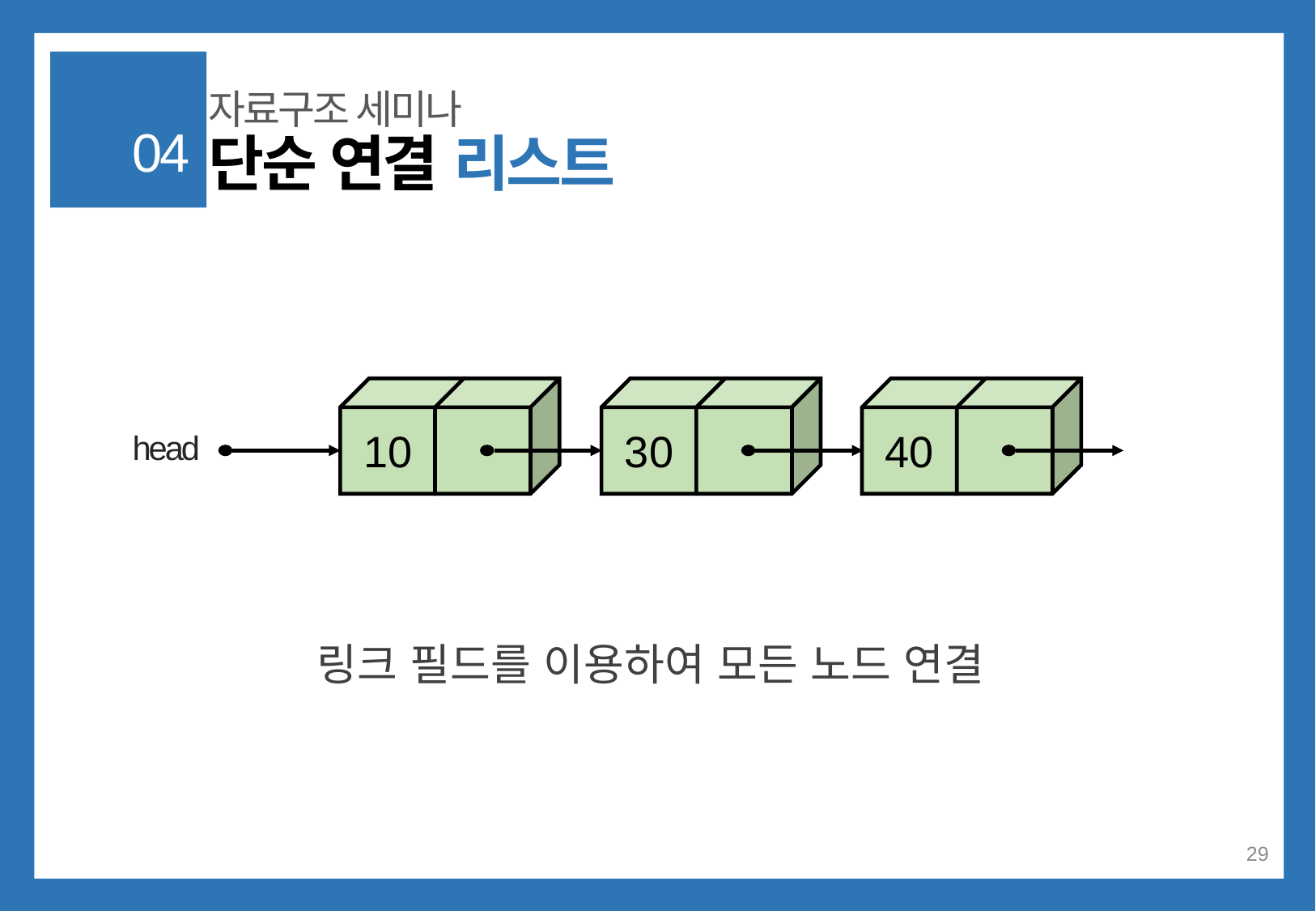

자료구조 세미나
04
단순 연결 리스트
10

30

40

head

링크 필드를 이용하여 모든 노드 연결
29